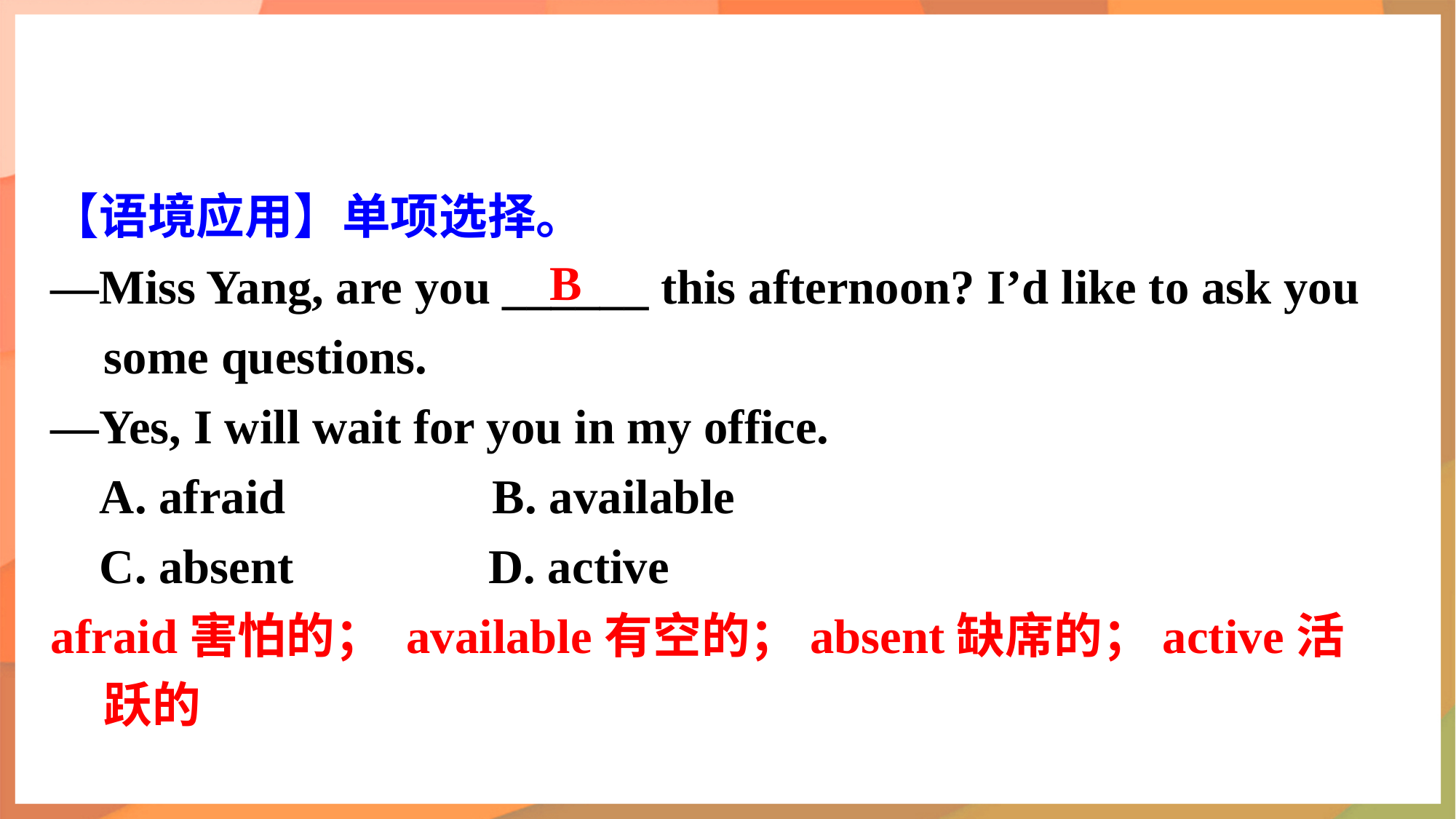

【语境应用】单项选择。
—Miss Yang, are you ______ this afternoon? I’d like to ask you some questions.
—Yes, I will wait for you in my office.
    A. afraid                 B. available
    C. absent                D. active
afraid害怕的； available有空的；absent缺席的；active活跃的
B